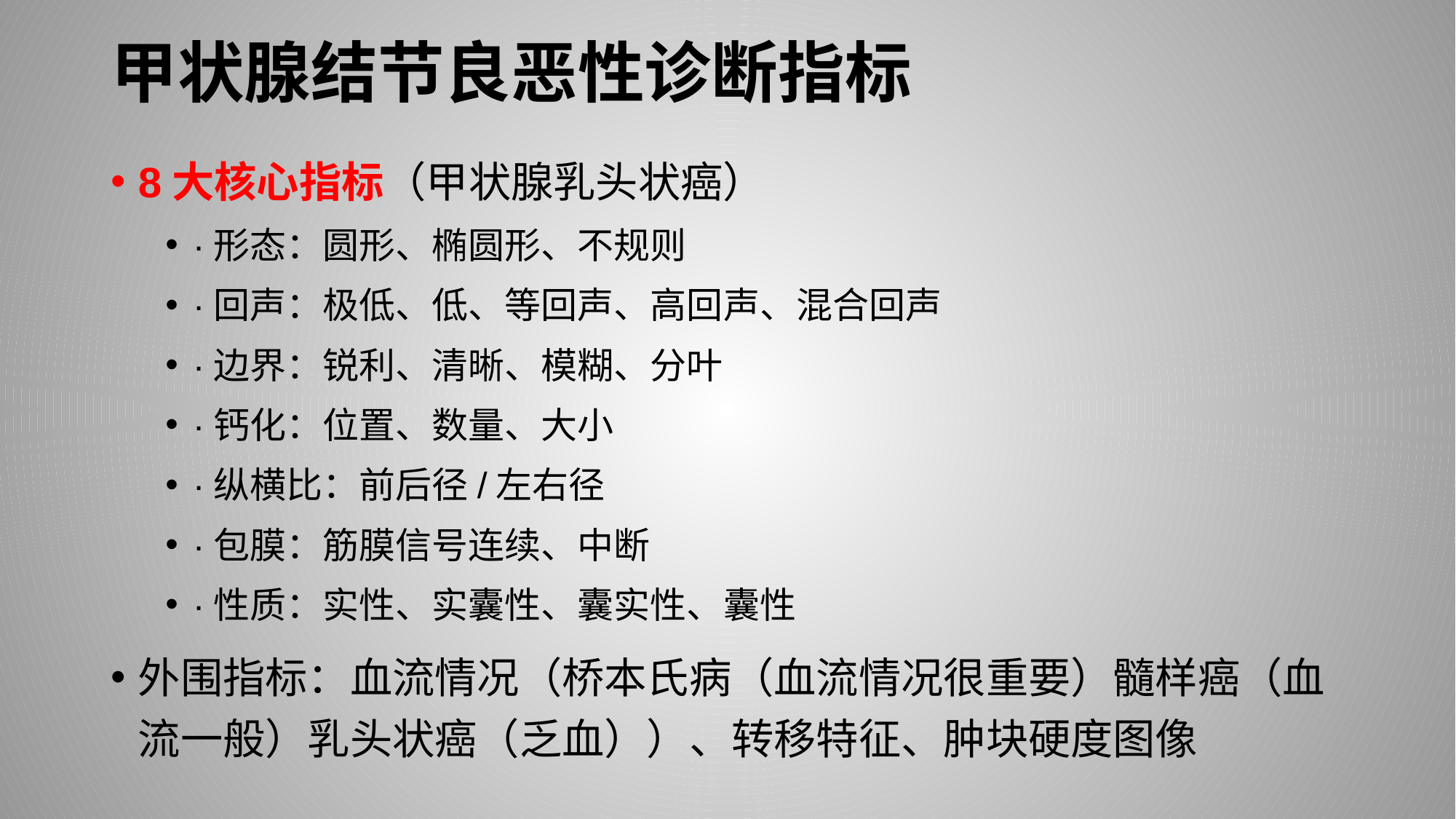

# 甲状腺结节良恶性诊断指标
8大核心指标（甲状腺乳头状癌）
·形态：圆形、椭圆形、不规则
·回声：极低、低、等回声、高回声、混合回声
·边界：锐利、清晰、模糊、分叶
·钙化：位置、数量、大小
·纵横比：前后径/左右径
·包膜：筋膜信号连续、中断
·性质：实性、实囊性、囊实性、囊性
外围指标：血流情况（桥本氏病（血流情况很重要）髓样癌（血流一般）乳头状癌（乏血））、转移特征、肿块硬度图像